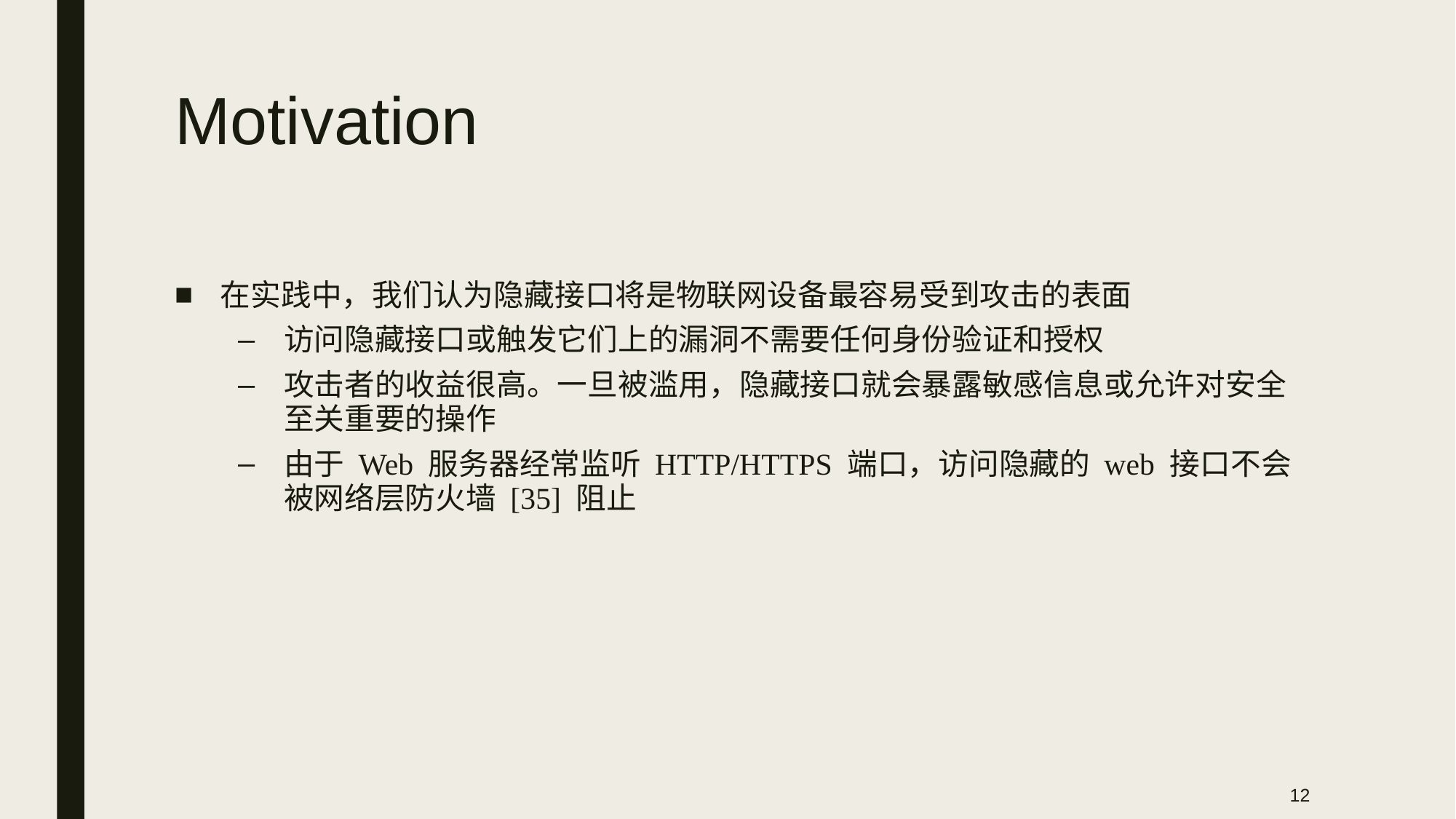

# Motivation
在实践中，我们认为隐藏接口将是物联网设备最容易受到攻击的表面
访问隐藏接口或触发它们上的漏洞不需要任何身份验证和授权
攻击者的收益很高。一旦被滥用，隐藏接口就会暴露敏感信息或允许对安全至关重要的操作
由于 Web 服务器经常监听 HTTP/HTTPS 端口，访问隐藏的 web 接口不会被网络层防火墙 [35] 阻止
12